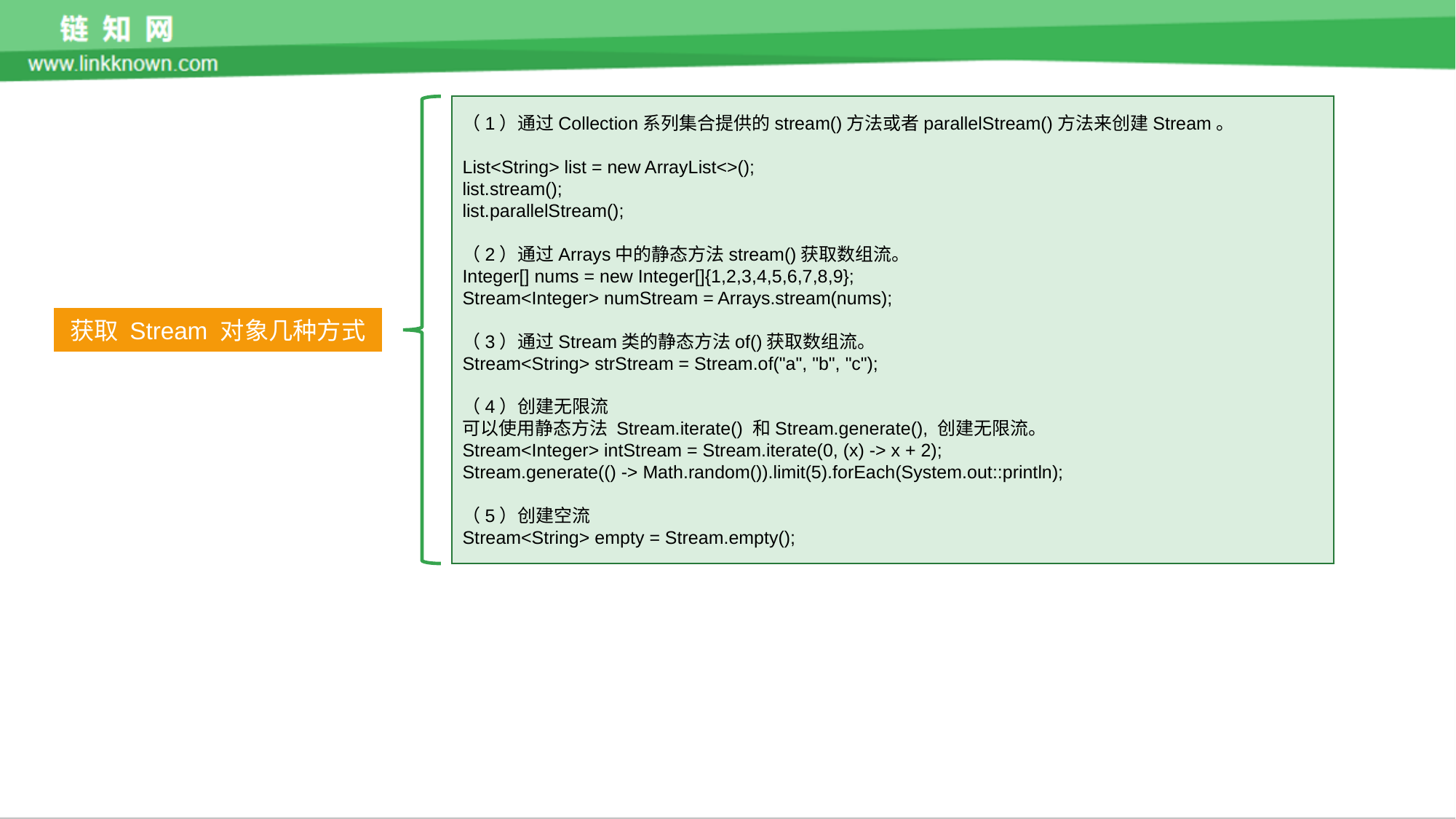

（1）通过Collection系列集合提供的stream()方法或者parallelStream()方法来创建Stream。

List<String> list = new ArrayList<>();
list.stream();
list.parallelStream();

（2）通过Arrays中的静态方法stream()获取数组流。
Integer[] nums = new Integer[]{1,2,3,4,5,6,7,8,9};
Stream<Integer> numStream = Arrays.stream(nums);

（3）通过Stream类的静态方法of()获取数组流。
Stream<String> strStream = Stream.of("a", "b", "c");

（4）创建无限流
可以使用静态方法 Stream.iterate() 和Stream.generate(), 创建无限流。
Stream<Integer> intStream = Stream.iterate(0, (x) -> x + 2);
Stream.generate(() -> Math.random()).limit(5).forEach(System.out::println);

（5）创建空流
Stream<String> empty = Stream.empty();
获取 Stream 对象几种方式